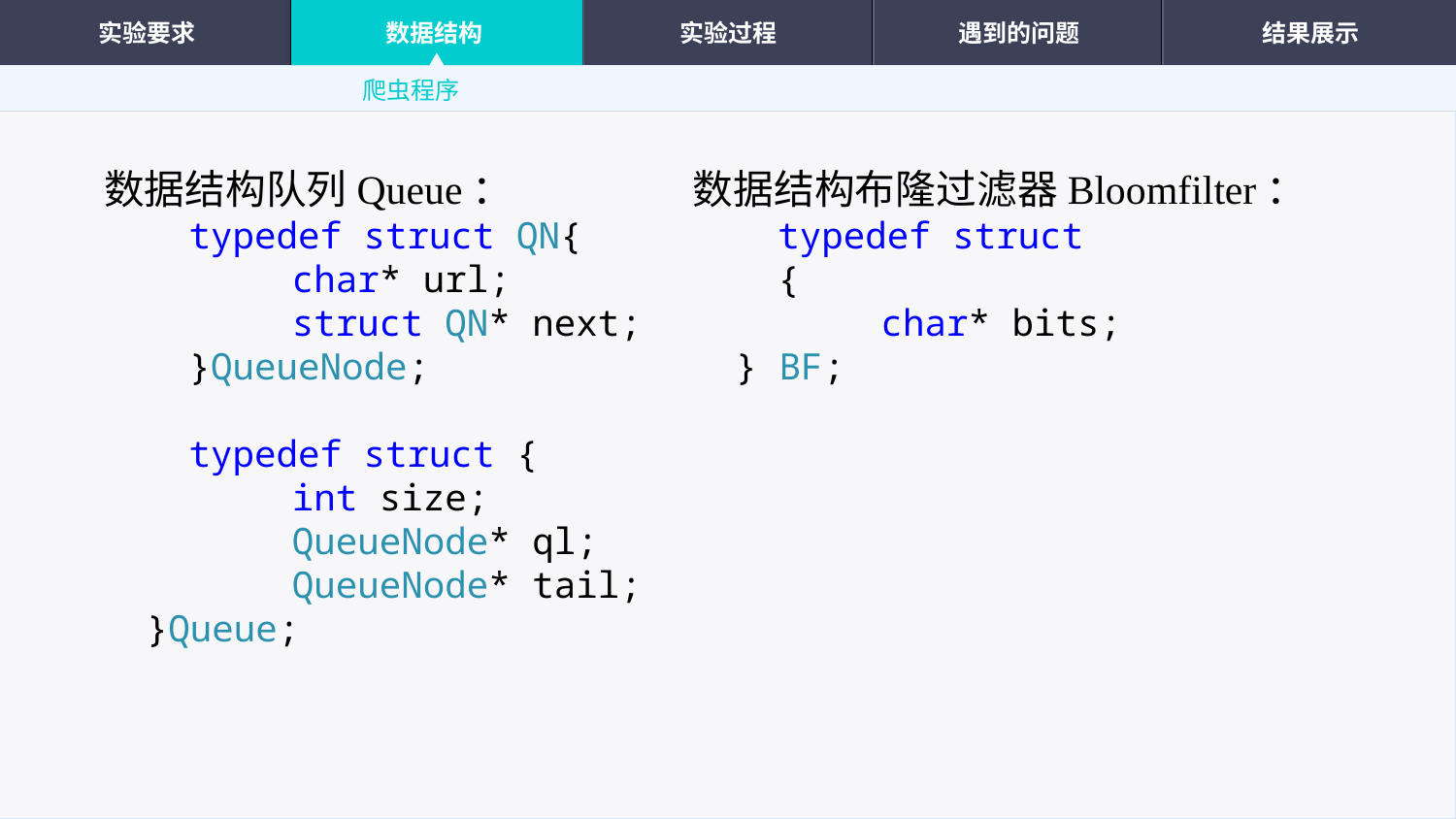

实验要求
数据结构
实验过程
遇到的问题
结果展示
爬虫程序
数据结构队列Queue：
typedef struct QN{
	char* url;
	struct QN* next;
}QueueNode;

typedef struct {
	int size;
	QueueNode* ql;
	QueueNode* tail;
}Queue;
数据结构布隆过滤器Bloomfilter：
typedef struct
{
	char* bits;
} BF;